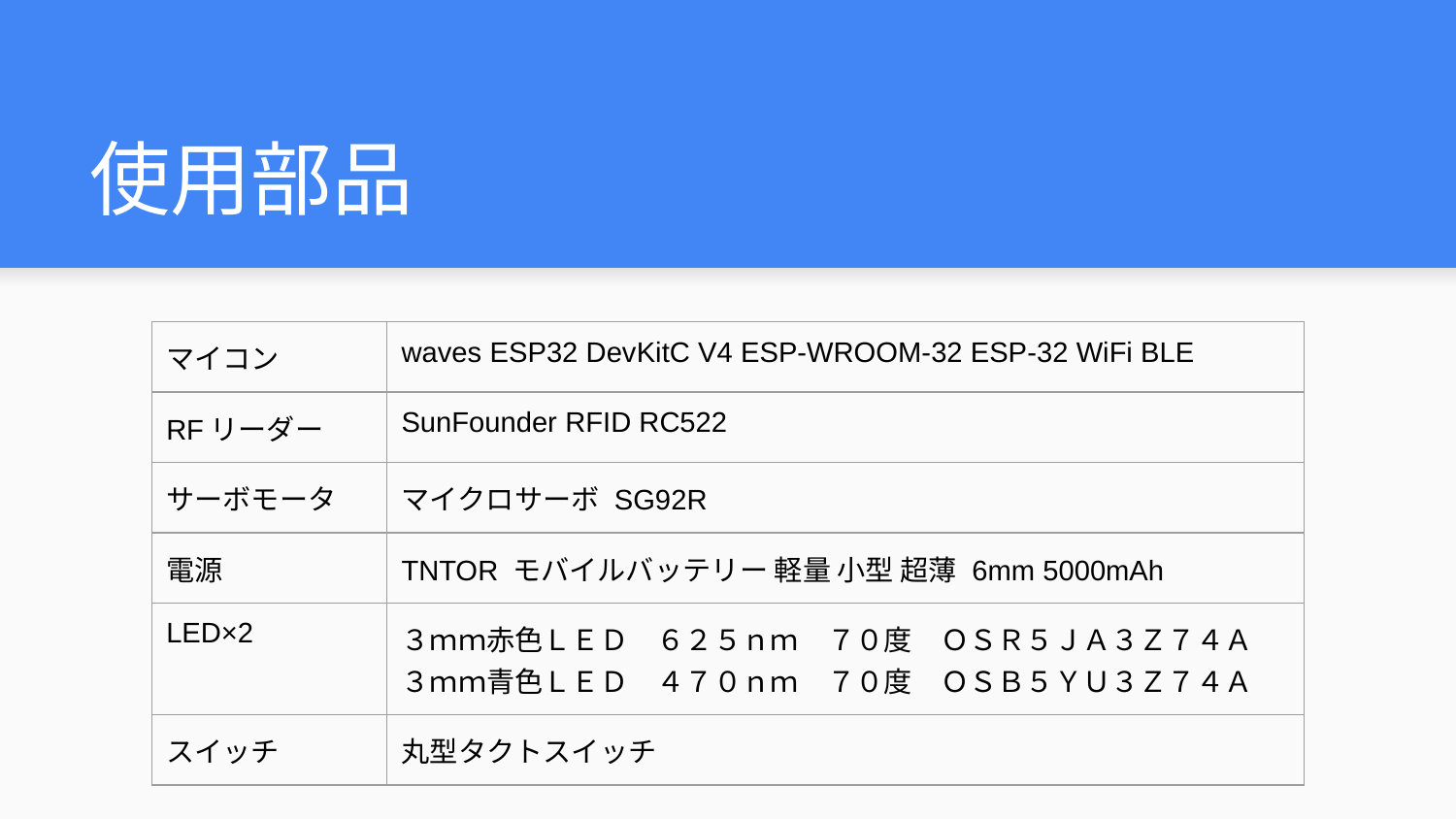

# 使用部品
| マイコン | waves ESP32 DevKitC V4 ESP-WROOM-32 ESP-32 WiFi BLE |
| --- | --- |
| RFリーダー | SunFounder RFID RC522 |
| サーボモータ | マイクロサーボ SG92R |
| 電源 | TNTOR モバイルバッテリー 軽量 小型 超薄 6mm 5000mAh |
| LED×2 | ３ｍｍ赤色ＬＥＤ　６２５ｎｍ　７０度　ＯＳＲ５ＪＡ３Ｚ７４Ａ ３ｍｍ青色ＬＥＤ　４７０ｎｍ　７０度　ＯＳＢ５ＹＵ３Ｚ７４Ａ |
| スイッチ | 丸型タクトスイッチ |